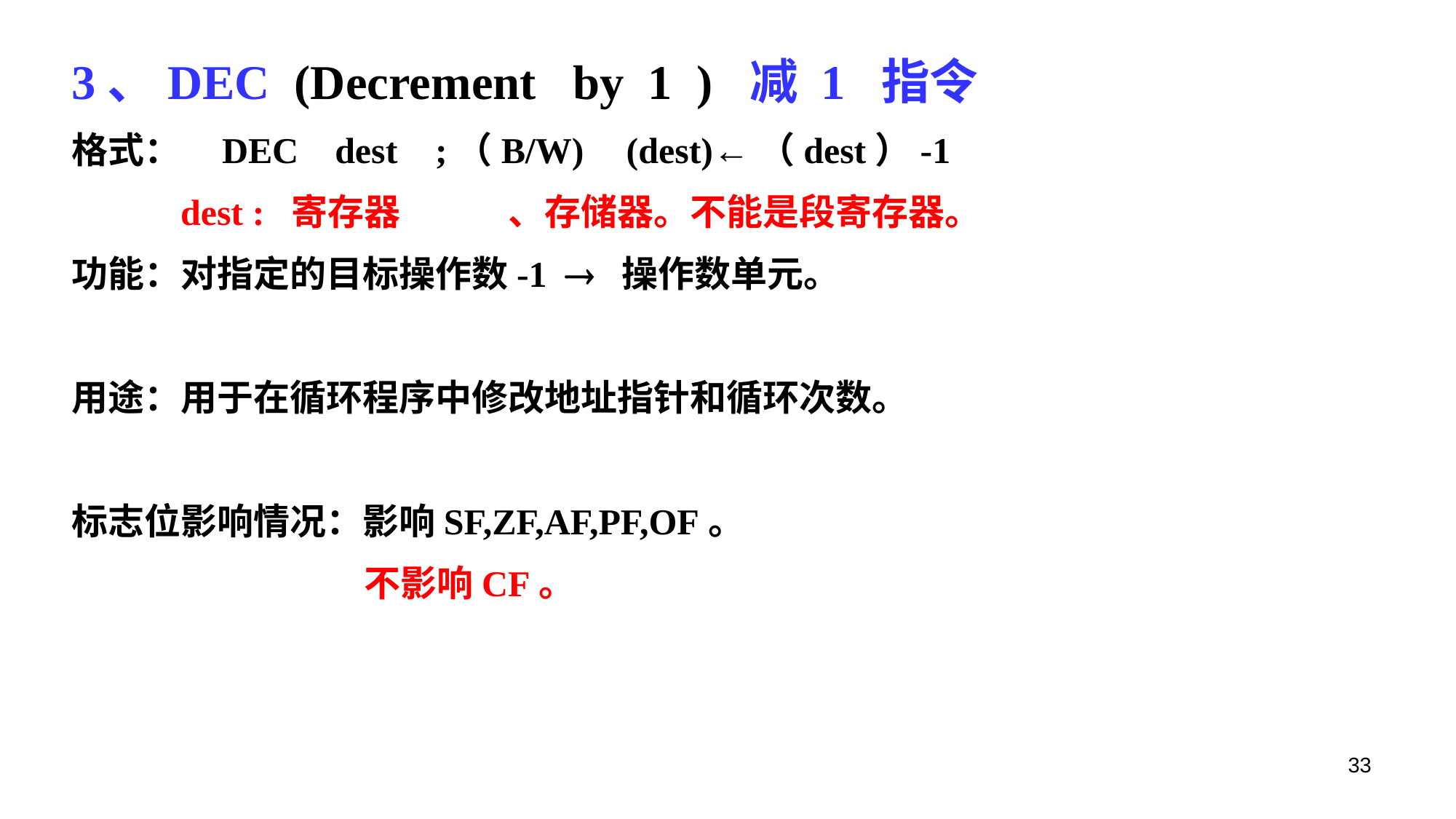

3、DEC  (Decrement   by  1  )  减 1  指令
格式：    DEC    dest	    ;（B/W)	 (dest)←（dest）-1
	dest :  寄存器	、存储器。不能是段寄存器。
功能：对指定的目标操作数-1  →  操作数单元。

用途：用于在循环程序中修改地址指针和循环次数。

标志位影响情况：影响SF,ZF,AF,PF,OF。
		        不影响CF。

33